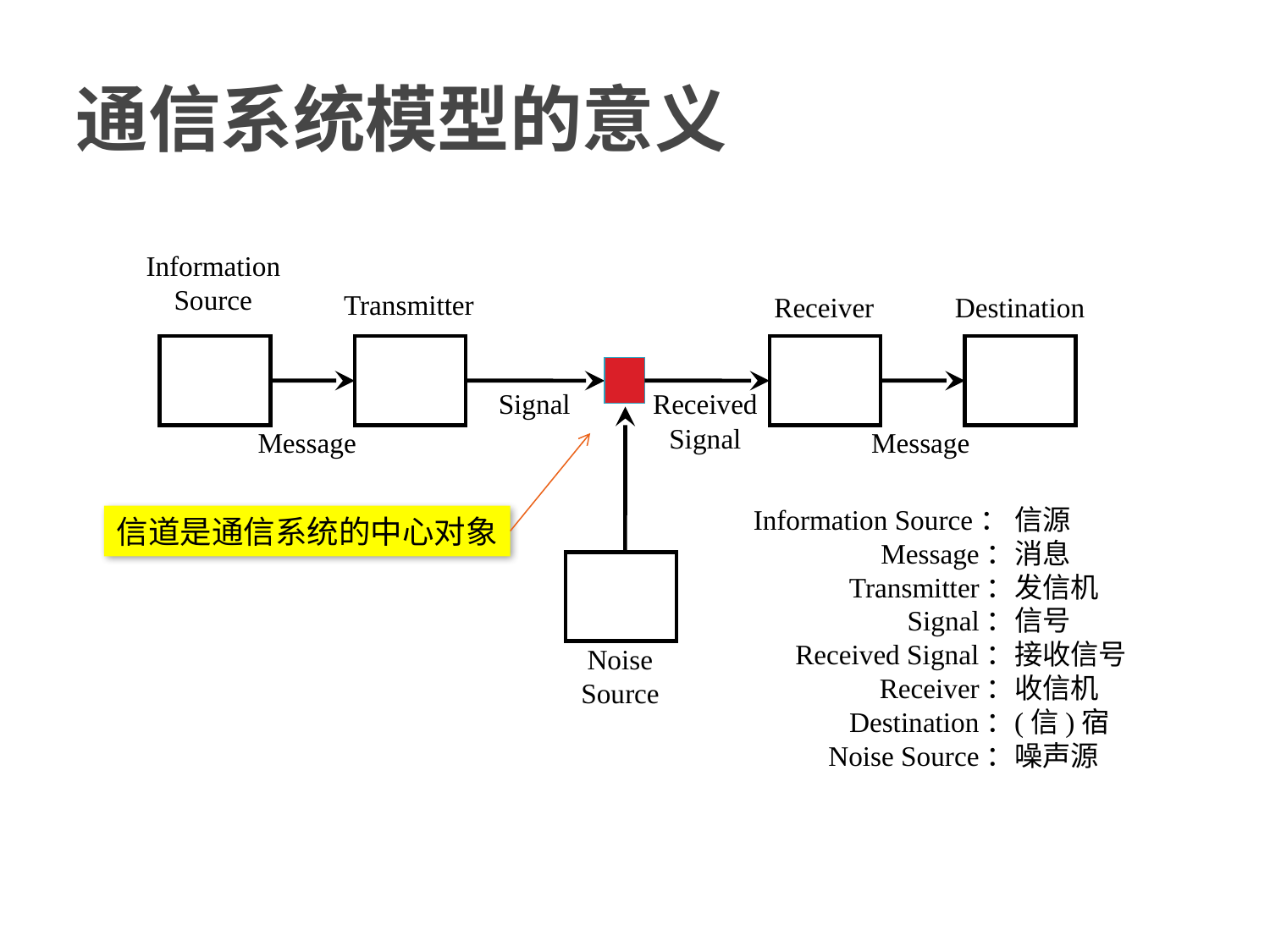

# 通信系统模型的意义

Information
Source
Transmitter
Receiver
Destination

Signal
Received
Signal

Message
Message
Information Source：
Message：
Transmitter：
Signal：
Received Signal：
Receiver：
Destination：
Noise Source：
信源
消息
发信机
信号
接收信号
收信机
(信)宿
噪声源

Noise
Source
信道是通信系统的中心对象